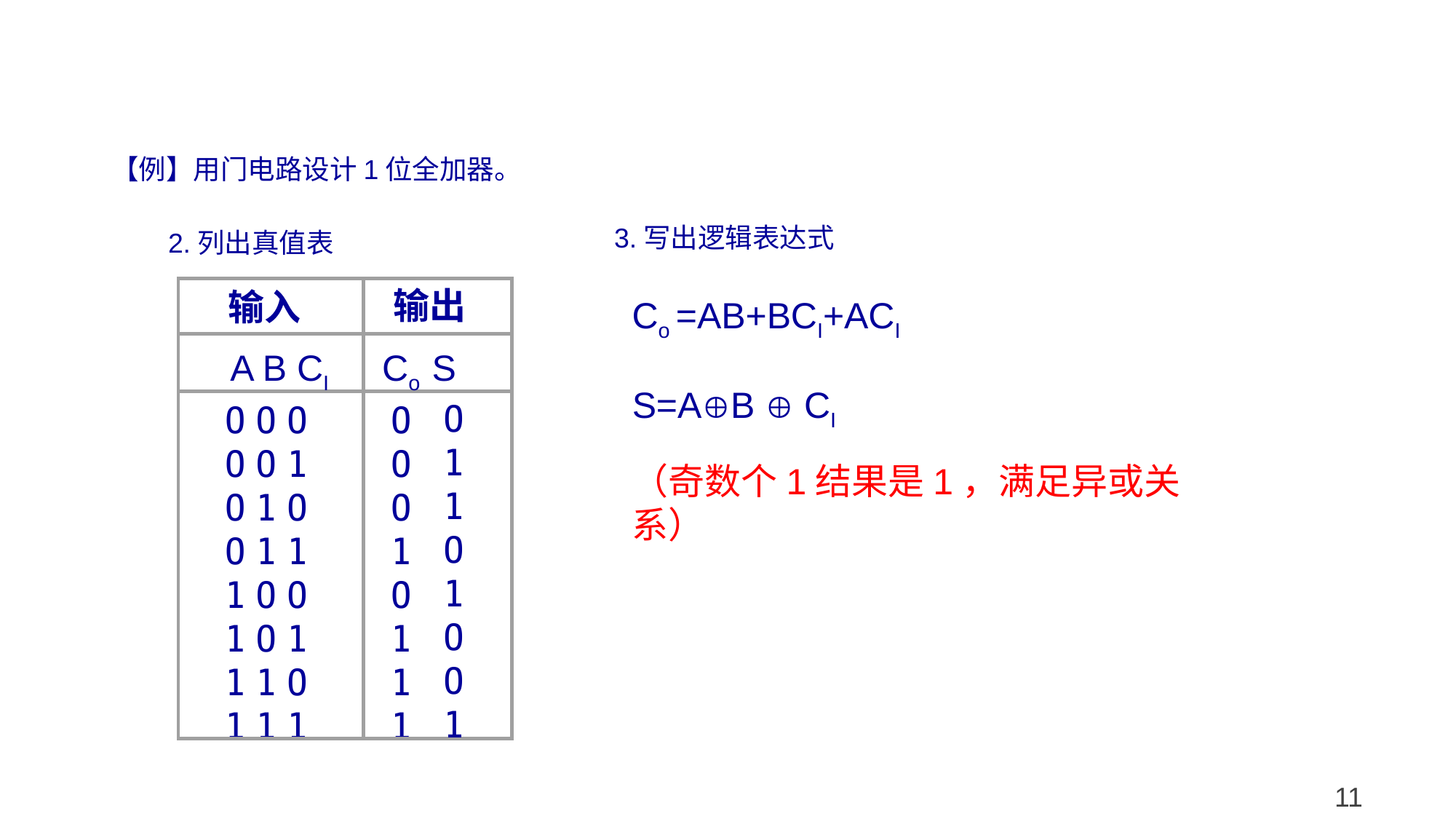

【例】用门电路设计1位全加器。
3.写出逻辑表达式
2.列出真值表
输出

  输入

0
1
1
0
1
0
0
1

  0 0 0
  0 0 1
  0 1 0
  0 1 1
  1 0 0
  1 0 1
  1 1 0
  1 1 1

0
0
0
1
0
1
1
1
Co  S
A B CI
Co =AB+BCI+ACI
S=A⊕B ⊕ CI
（奇数个1结果是1，满足异或关系）